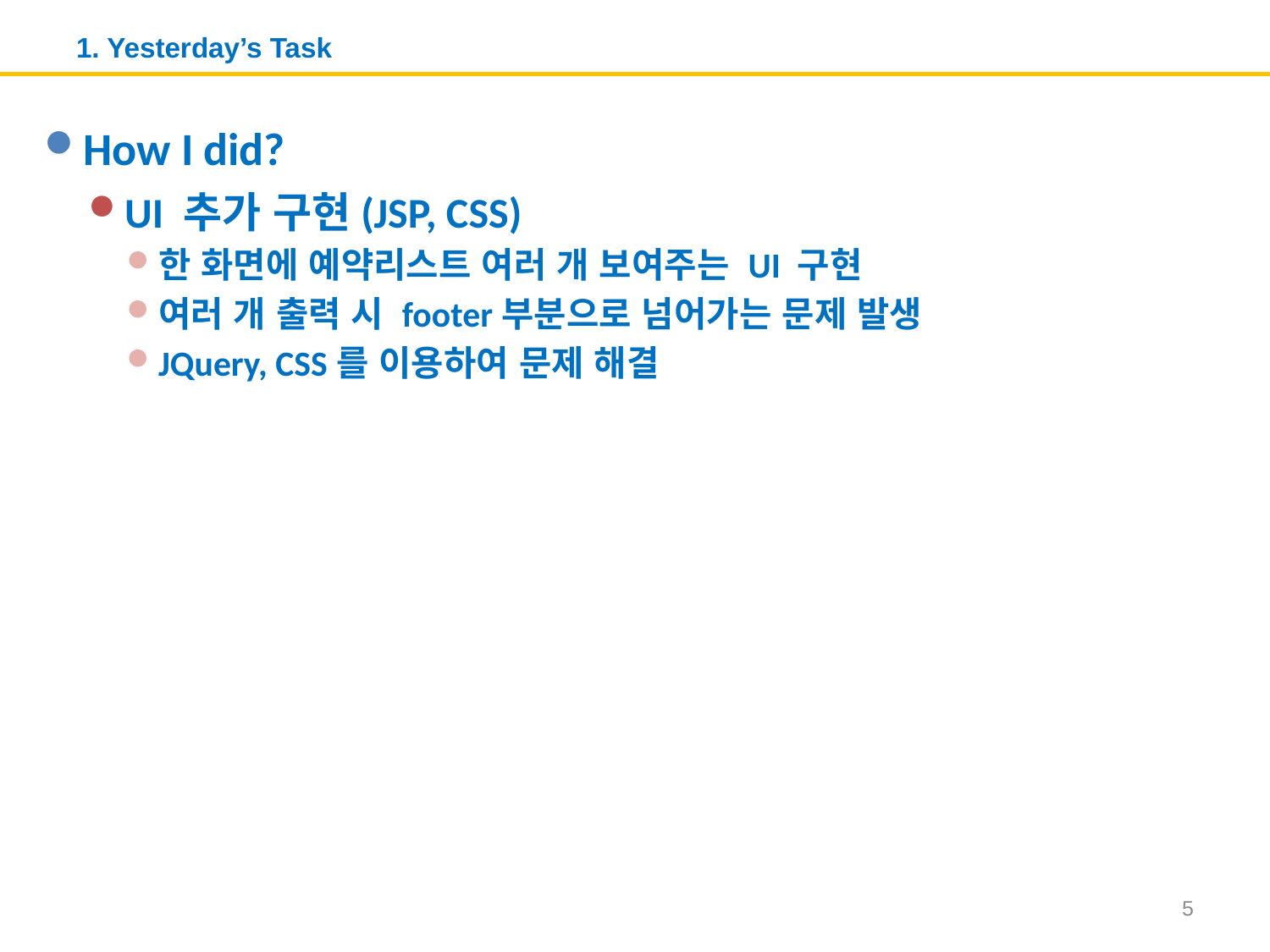

# 1. Yesterday’s Task
How I did?
UI 추가 구현(JSP, CSS)
한 화면에 예약리스트 여러 개 보여주는 UI 구현
여러 개 출력 시 footer부분으로 넘어가는 문제 발생
JQuery, CSS를 이용하여 문제 해결
5